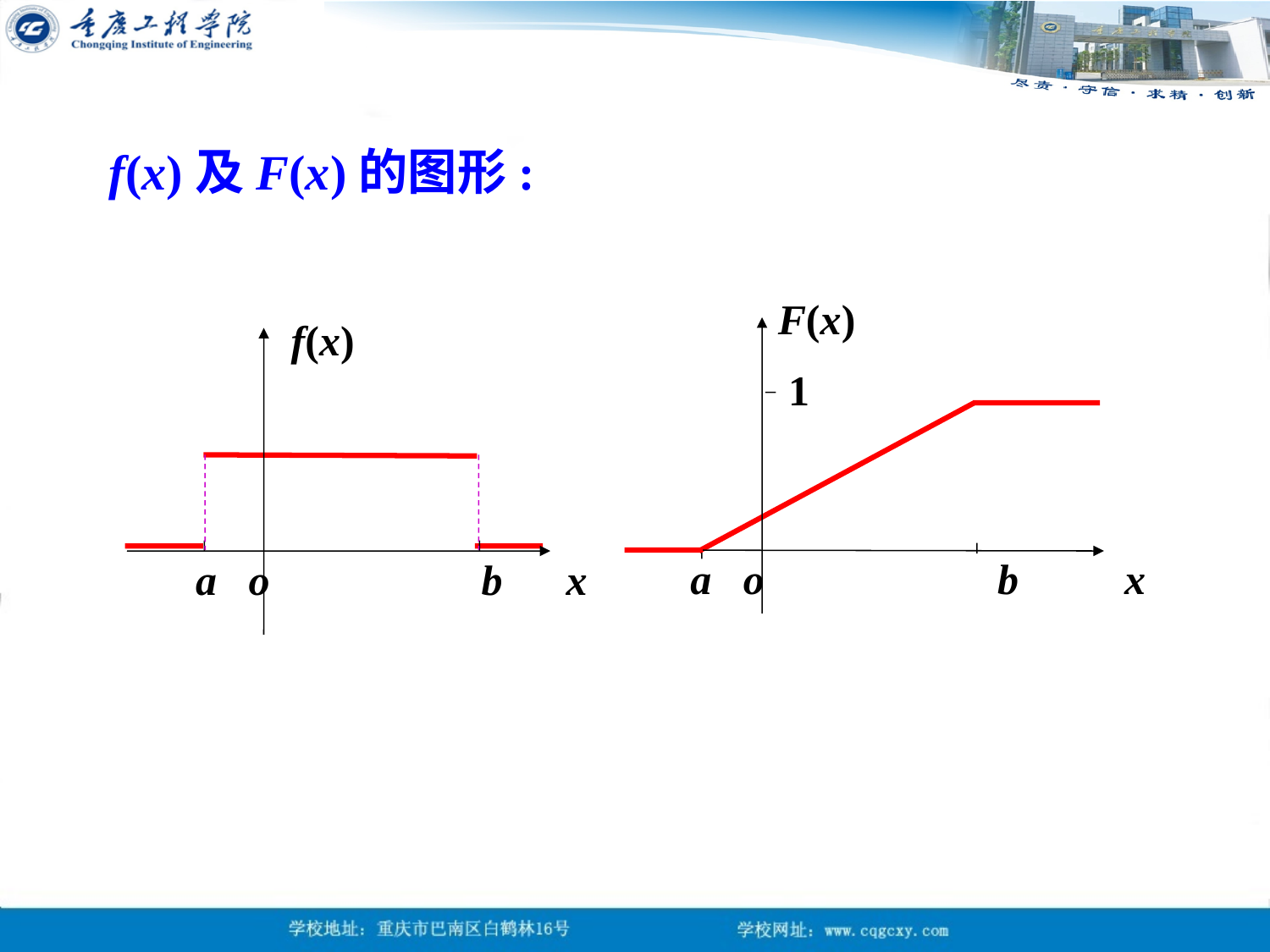

f(x)及F(x)的图形:
F(x)
 1

a   o                      b          x

f(x)

 a   o                    b      x